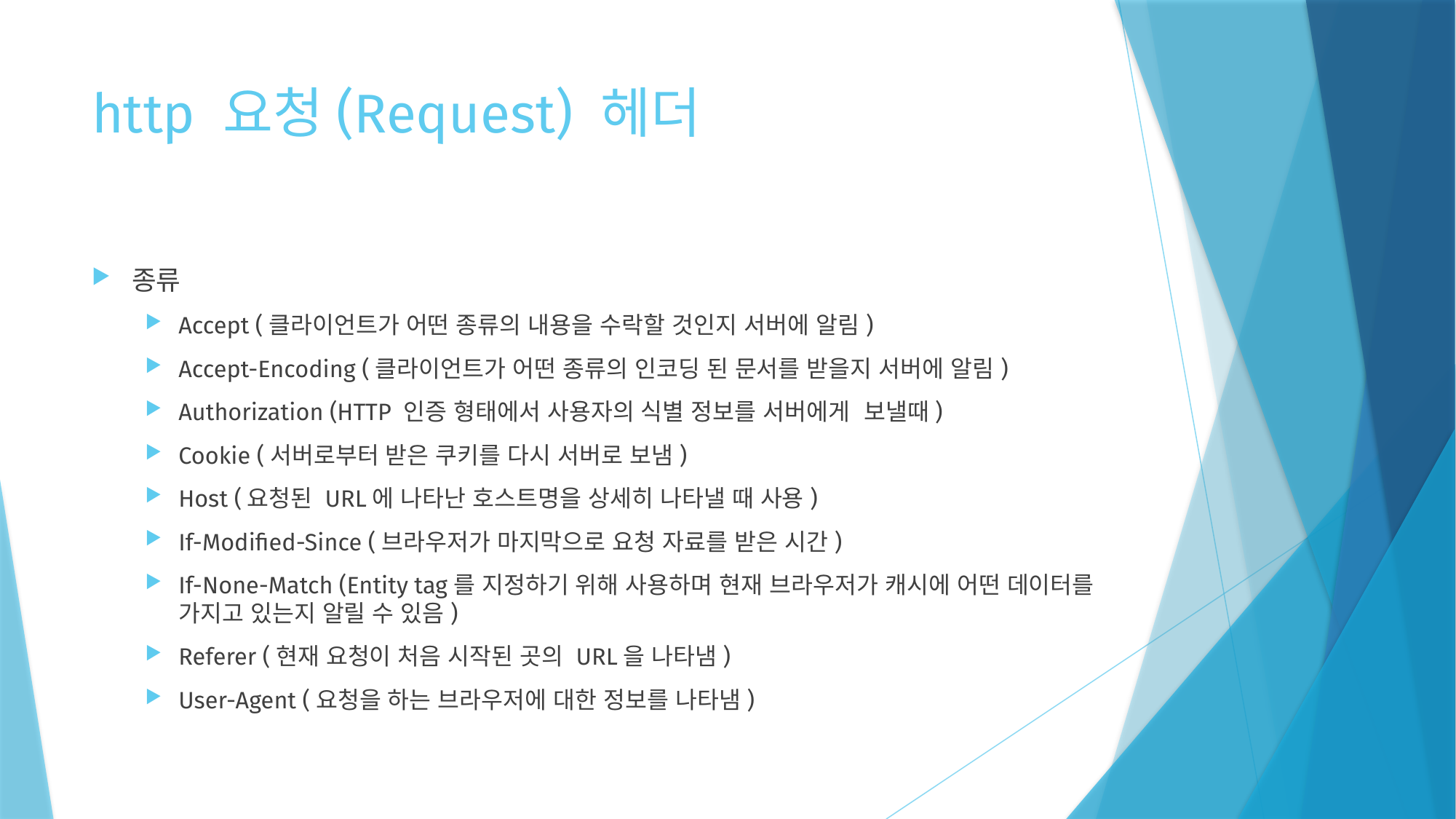

# http 요청(Request) 헤더
종류
Accept (클라이언트가 어떤 종류의 내용을 수락할 것인지 서버에 알림)
Accept-Encoding (클라이언트가 어떤 종류의 인코딩 된 문서를 받을지 서버에 알림)
Authorization (HTTP 인증 형태에서 사용자의 식별 정보를 서버에게  보낼때)
Cookie (서버로부터 받은 쿠키를 다시 서버로 보냄)
Host (요청된 URL에 나타난 호스트명을 상세히 나타낼 때 사용)
If-Modified-Since (브라우저가 마지막으로 요청 자료를 받은 시간)
If-None-Match (Entity tag를 지정하기 위해 사용하며 현재 브라우저가 캐시에 어떤 데이터를 가지고 있는지 알릴 수 있음)
Referer (현재 요청이 처음 시작된 곳의 URL을 나타냄)
User-Agent (요청을 하는 브라우저에 대한 정보를 나타냄)